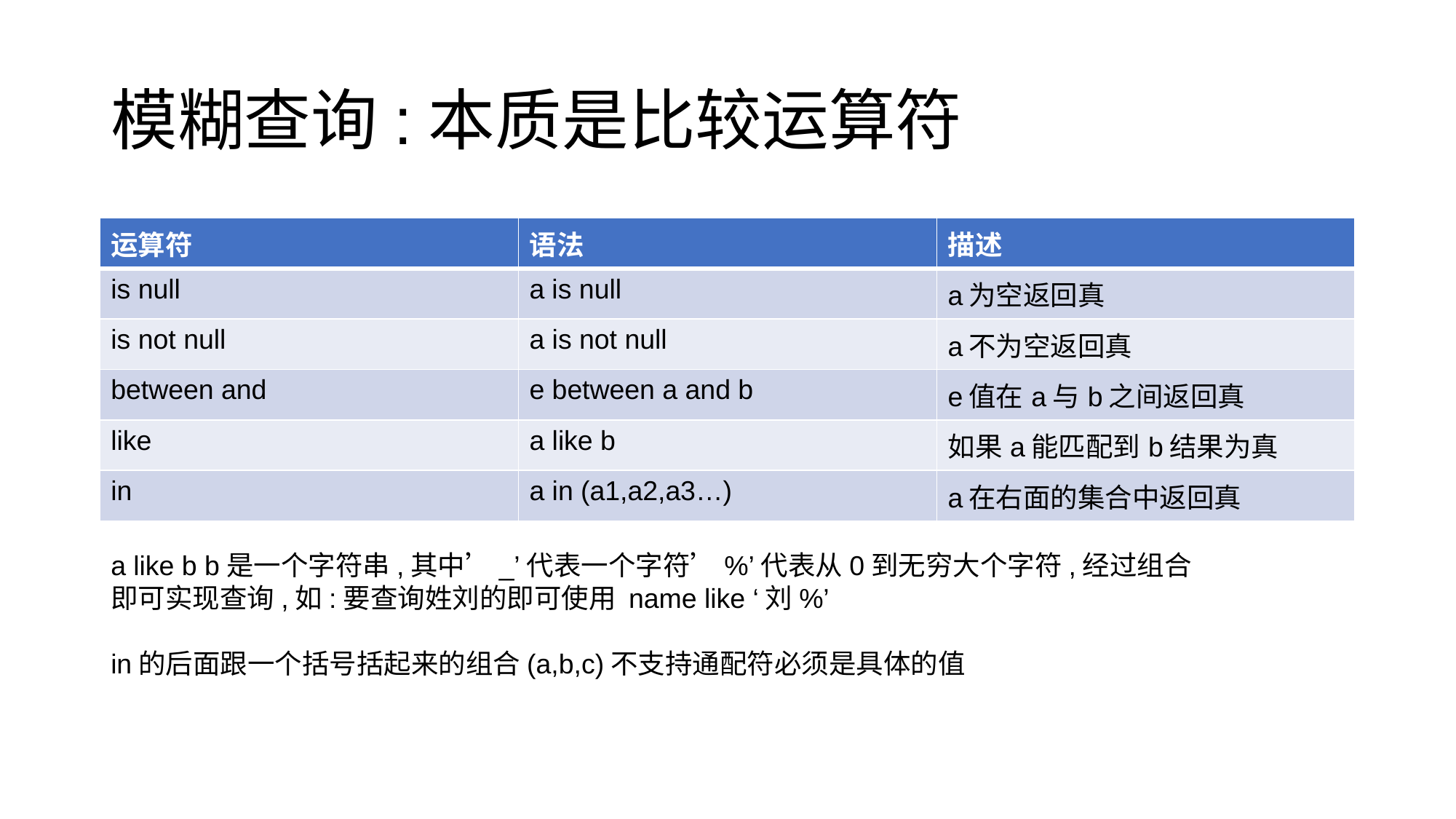

# 模糊查询:本质是比较运算符
| 运算符 | 语法 | 描述 |
| --- | --- | --- |
| is null | a is null | a为空返回真 |
| is not null | a is not null | a不为空返回真 |
| between and | e between a and b | e值在a与b之间返回真 |
| like | a like b | 如果a能匹配到b结果为真 |
| in | a in (a1,a2,a3…) | a在右面的集合中返回真 |
a like b b是一个字符串,其中’_’代表一个字符’%’代表从0到无穷大个字符,经过组合即可实现查询,如:要查询姓刘的即可使用 name like ‘刘%’

in的后面跟一个括号括起来的组合(a,b,c)不支持通配符必须是具体的值